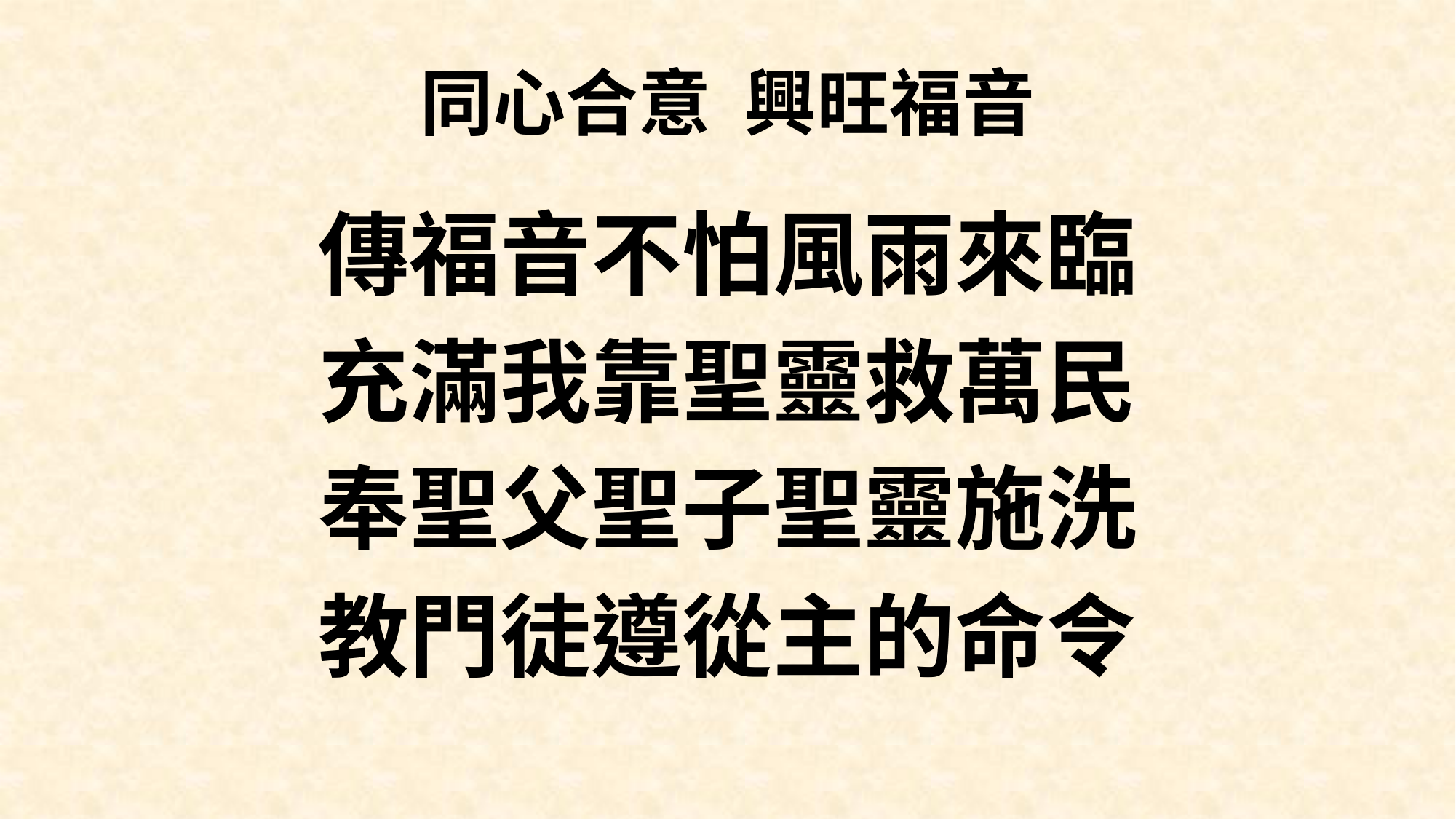

# 同心合意  興旺福音
傳福音不怕風雨來臨
充滿我靠聖靈救萬民
奉聖父聖子聖靈施洗
教門徒遵從主的命令